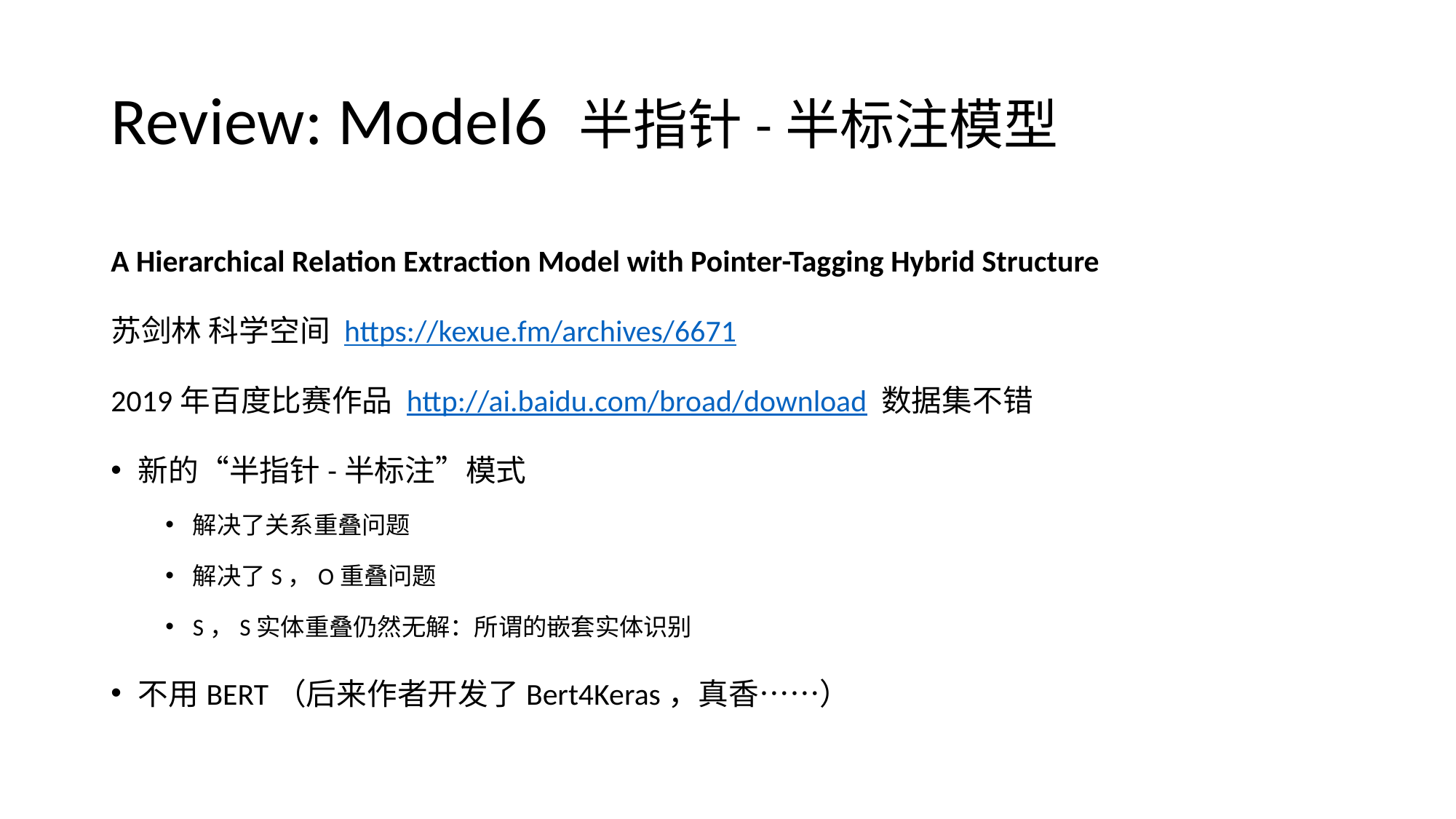

# Review: Model6 半指针-半标注模型
A Hierarchical Relation Extraction Model with Pointer-Tagging Hybrid Structure
苏剑林 科学空间 https://kexue.fm/archives/6671
2019年百度比赛作品 http://ai.baidu.com/broad/download 数据集不错
新的“半指针-半标注”模式
解决了关系重叠问题
解决了S，O重叠问题
S，S实体重叠仍然无解：所谓的嵌套实体识别
不用BERT（后来作者开发了Bert4Keras，真香……）